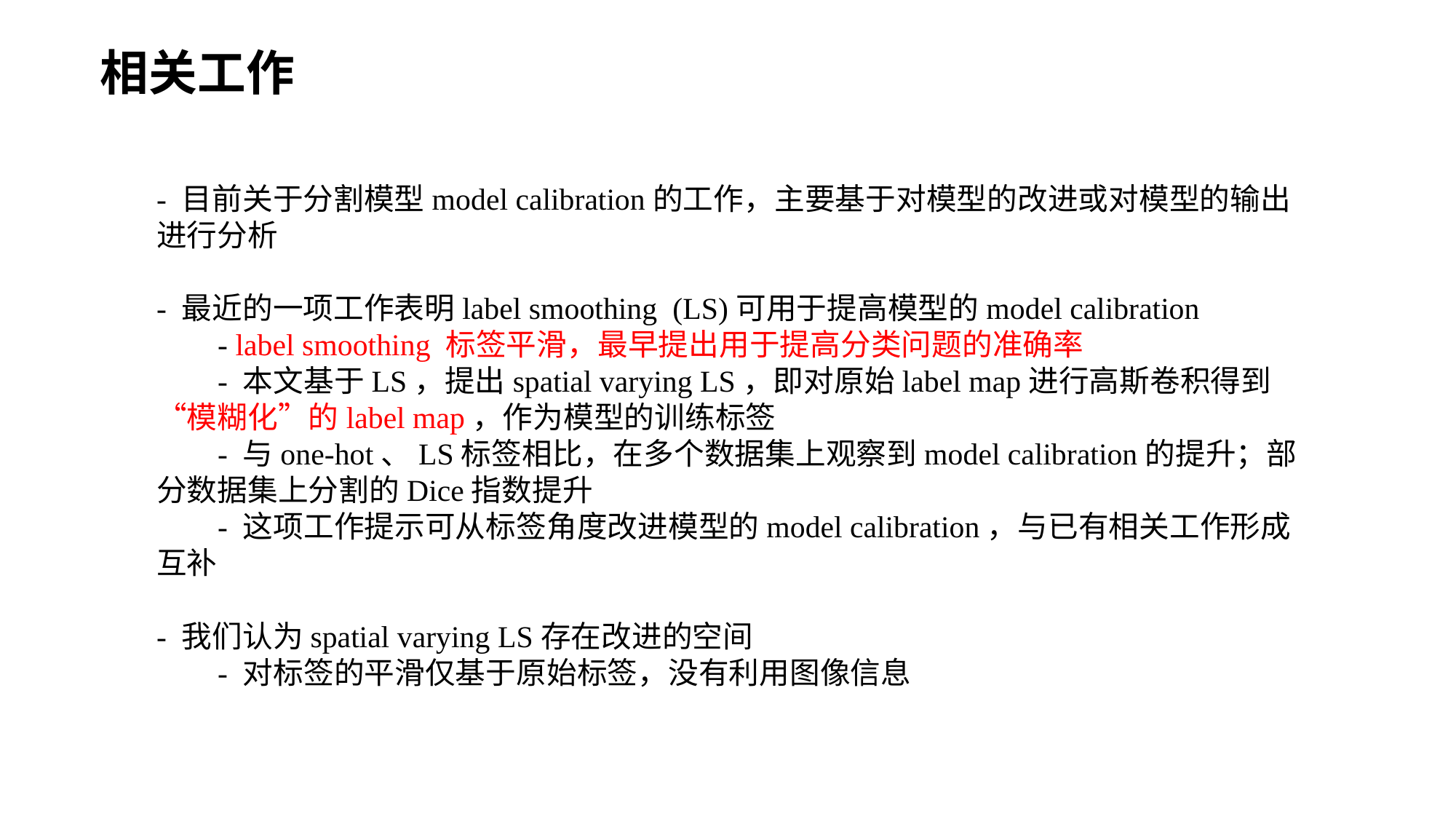

相关工作
- 目前关于分割模型model calibration的工作，主要基于对模型的改进或对模型的输出进行分析

- 最近的一项工作表明label smoothing  (LS)可用于提高模型的model calibration
        - label smoothing 标签平滑，最早提出用于提高分类问题的准确率
        - 本文基于LS，提出spatial varying LS，即对原始label map进行高斯卷积得到“模糊化”的label map，作为模型的训练标签
        - 与one-hot、LS标签相比，在多个数据集上观察到model calibration的提升；部分数据集上分割的Dice指数提升
        - 这项工作提示可从标签角度改进模型的model calibration，与已有相关工作形成互补

- 我们认为spatial varying LS存在改进的空间
        - 对标签的平滑仅基于原始标签，没有利用图像信息